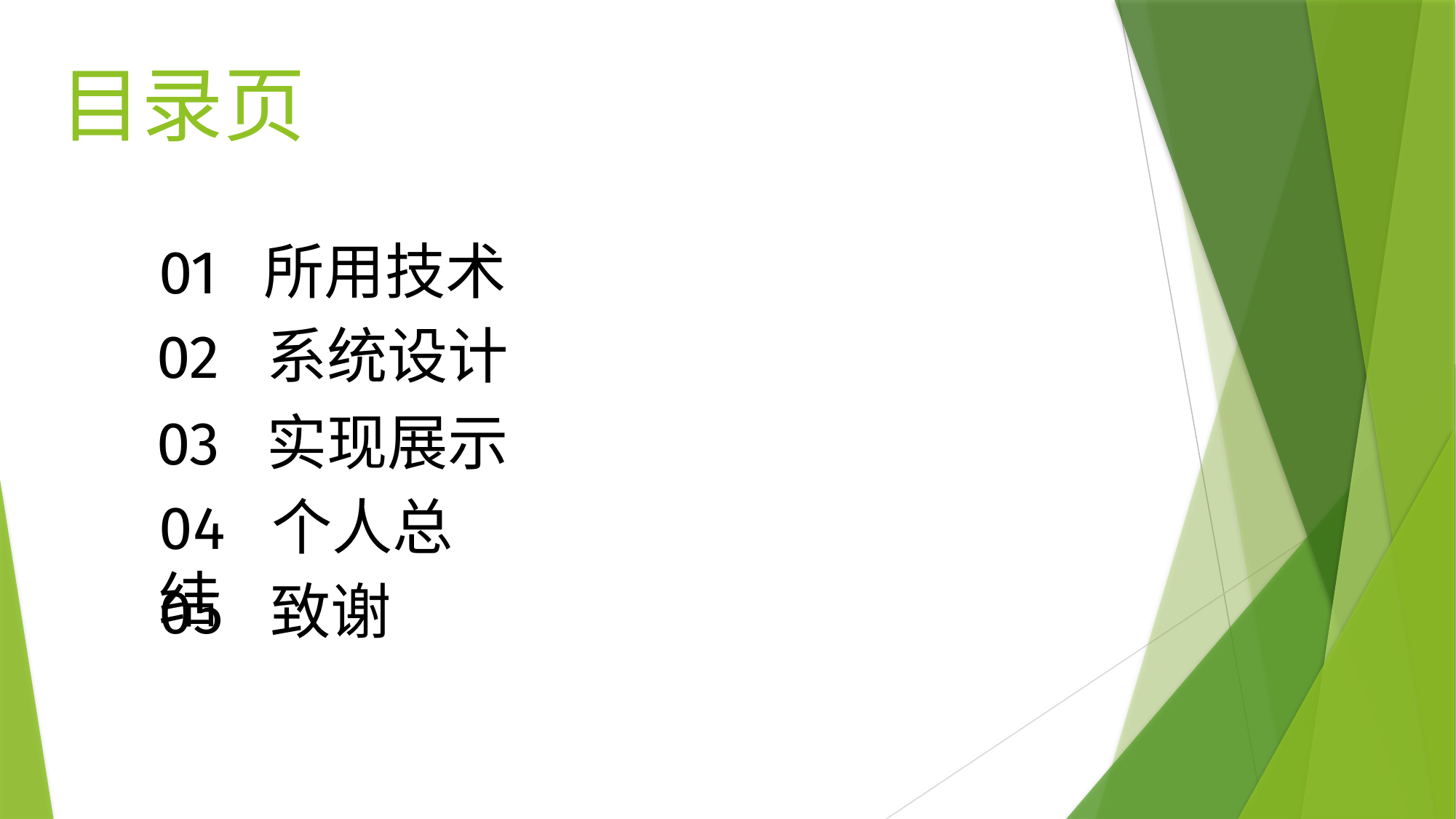

目录页
01  所用技术
02  系统设计
03  实现展示
04  个人总结
05  致谢